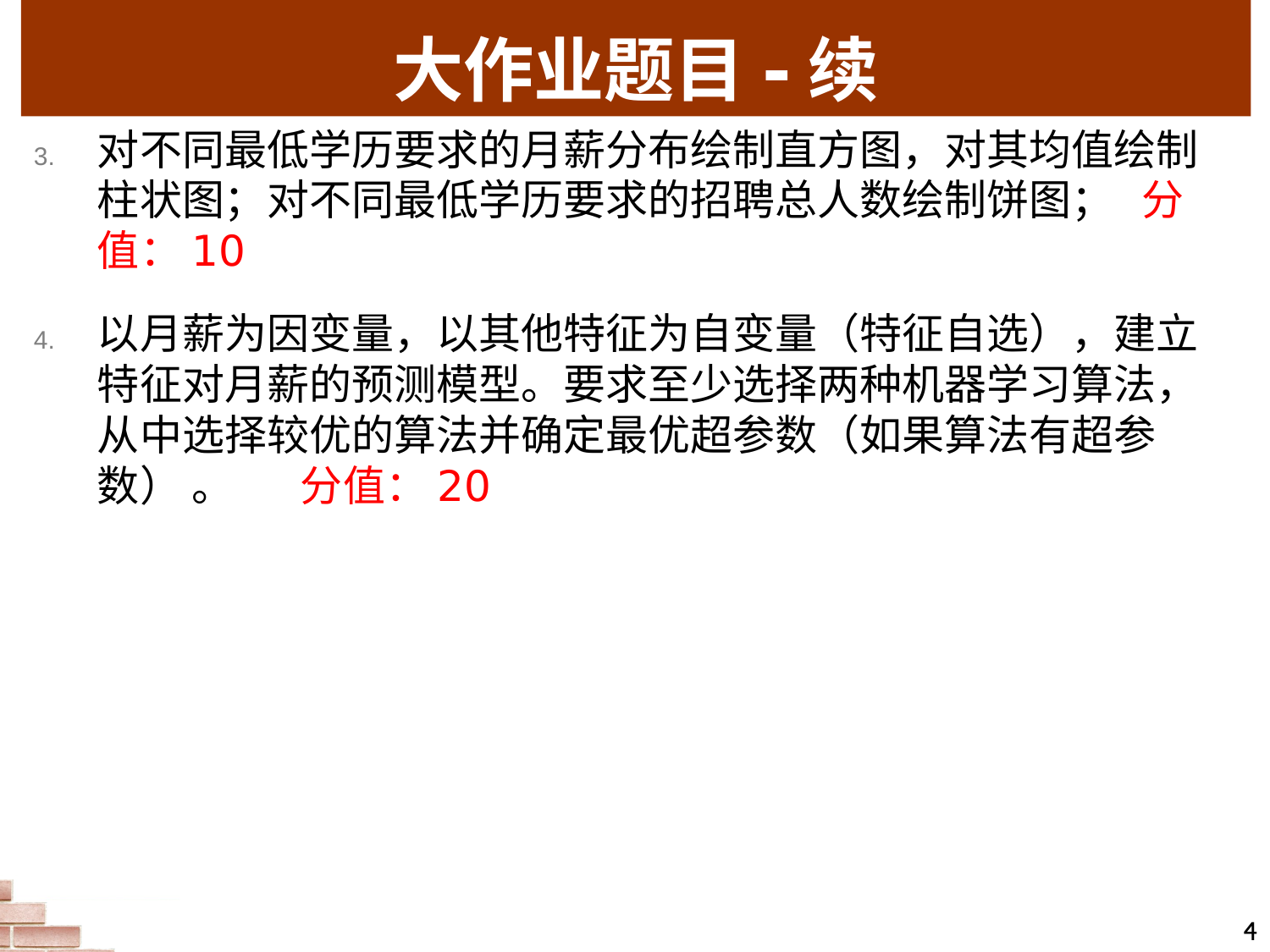

# 大作业题目-续
对不同最低学历要求的月薪分布绘制直方图，对其均值绘制柱状图；对不同最低学历要求的招聘总人数绘制饼图；   分值：10
以月薪为因变量，以其他特征为自变量（特征自选），建立特征对月薪的预测模型。要求至少选择两种机器学习算法，从中选择较优的算法并确定最优超参数（如果算法有超参数） 。       分值：20

4